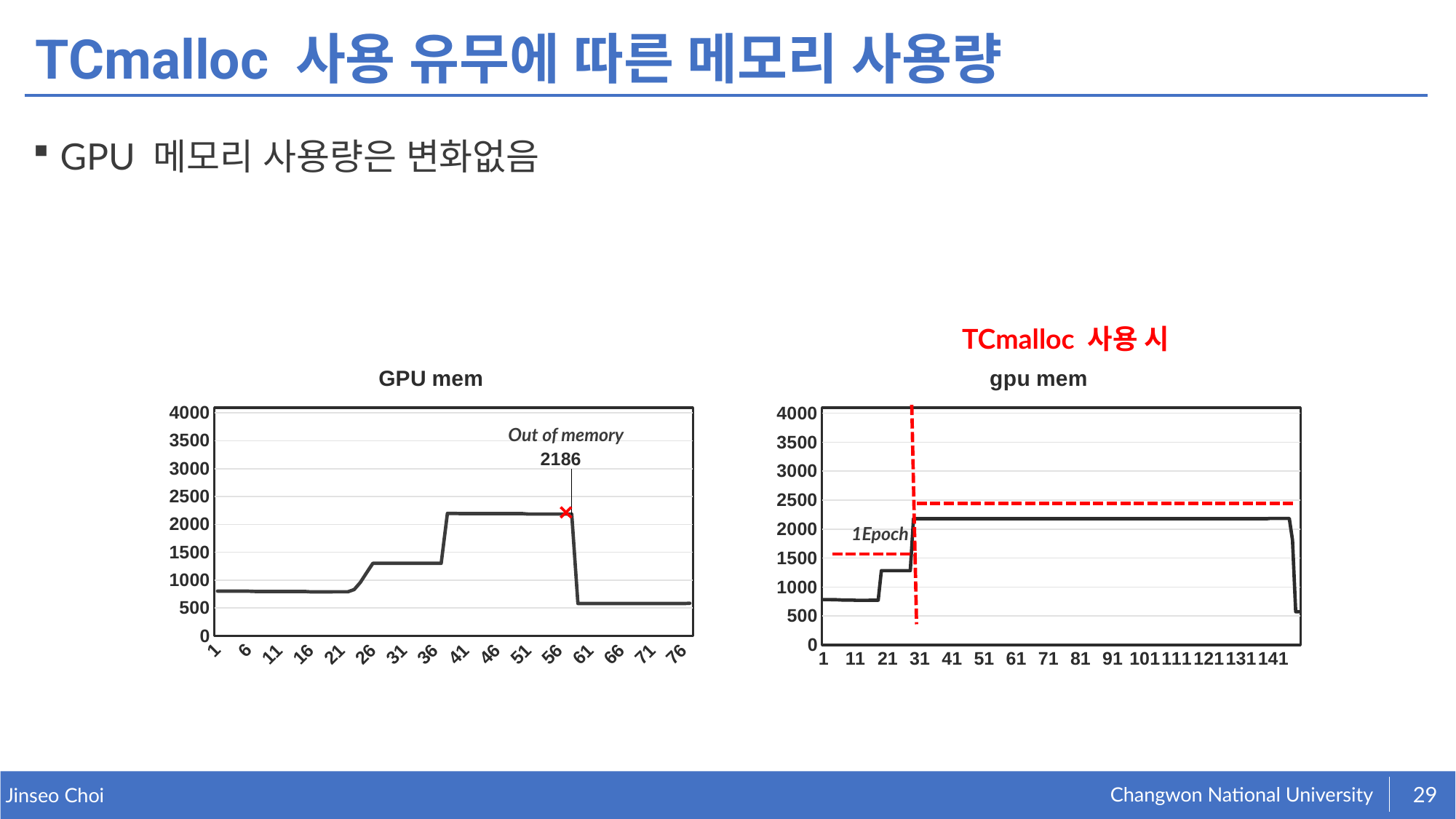

# TCmalloc 사용 유무에 따른 메모리 사용량
GPU 메모리 사용량은 변화없음
TCmalloc 사용 시

### Chart: GPU mem

| Category |  |
|---|---|

### Chart: gpu mem

| Category |  |
|---|---|
Out of memory

1Epoch
29